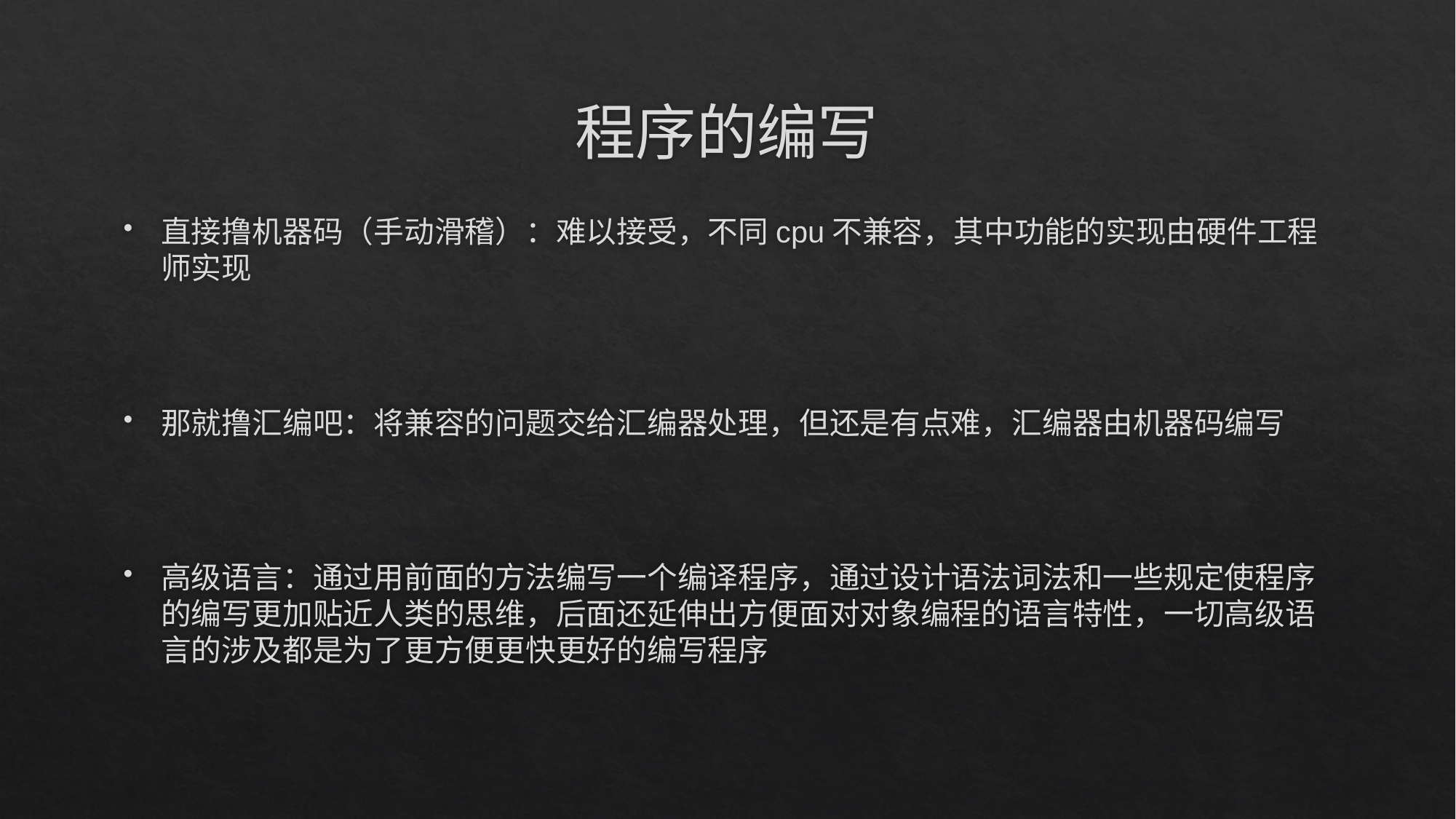

# 程序的编写
直接撸机器码（手动滑稽）：难以接受，不同cpu不兼容，其中功能的实现由硬件工程师实现

那就撸汇编吧：将兼容的问题交给汇编器处理，但还是有点难，汇编器由机器码编写

高级语言：通过用前面的方法编写一个编译程序，通过设计语法词法和一些规定使程序的编写更加贴近人类的思维，后面还延伸出方便面对对象编程的语言特性，一切高级语言的涉及都是为了更方便更快更好的编写程序